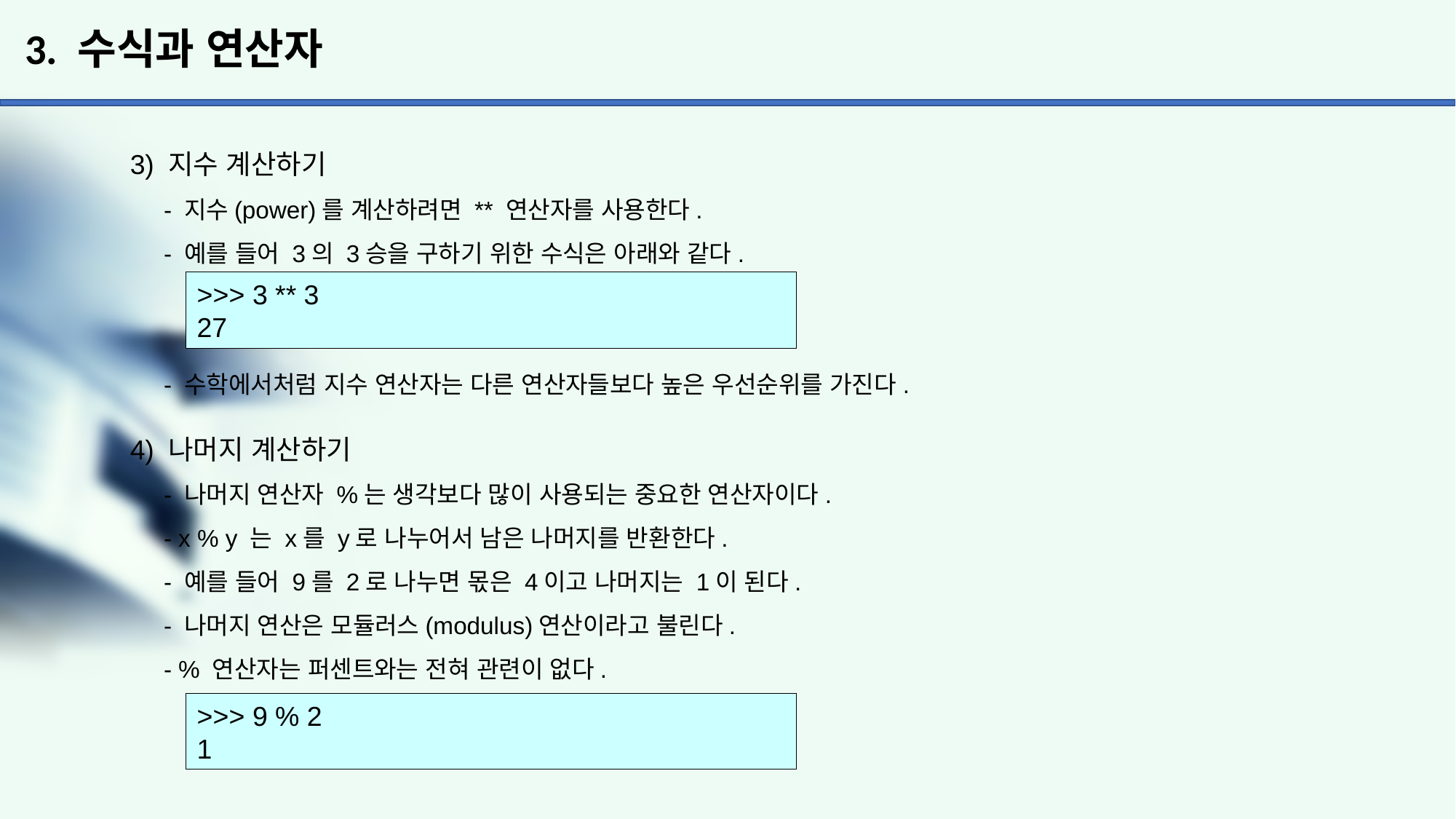

# 3. 수식과 연산자
3) 지수 계산하기
     - 지수(power)를 계산하려면 ** 연산자를 사용한다.
     - 예를 들어 3의 3승을 구하기 위한 수식은 아래와 같다.

     - 수학에서처럼 지수 연산자는 다른 연산자들보다 높은 우선순위를 가진다.
>>> 3 ** 3
27
4) 나머지 계산하기
     - 나머지 연산자 %는 생각보다 많이 사용되는 중요한 연산자이다.
     - x % y 는 x를 y로 나누어서 남은 나머지를 반환한다.
     - 예를 들어 9를 2로 나누면 몫은 4이고 나머지는 1이 된다.
     - 나머지 연산은 모듈러스(modulus)연산이라고 불린다.
     - % 연산자는 퍼센트와는 전혀 관련이 없다.
>>> 9 % 2
1